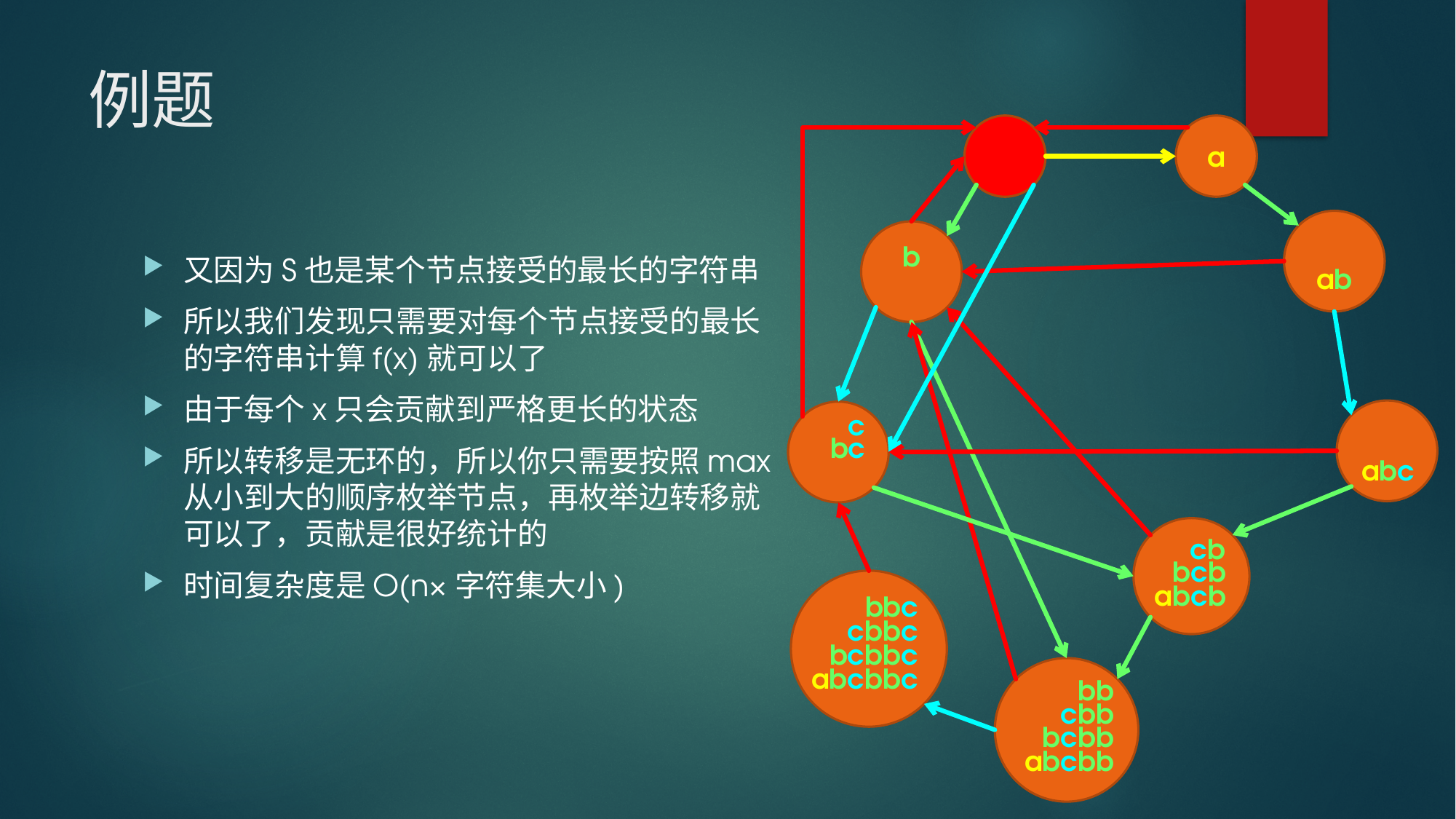

# 例题

a

b
又因为S也是某个节点接受的最长的字符串
所以我们发现只需要对每个节点接受的最长的字符串计算f(x)就可以了
由于每个x只会贡献到严格更长的状态
所以转移是无环的，所以你只需要按照max从小到大的顺序枚举节点，再枚举边转移就可以了，贡献是很好统计的
时间复杂度是O(n×字符集大小)
ab

c
bc
abc

cb
bcb

abcb
bbc
cbbc
bcbbc
abcbbc

bb
cbb
bcbb
abcbb